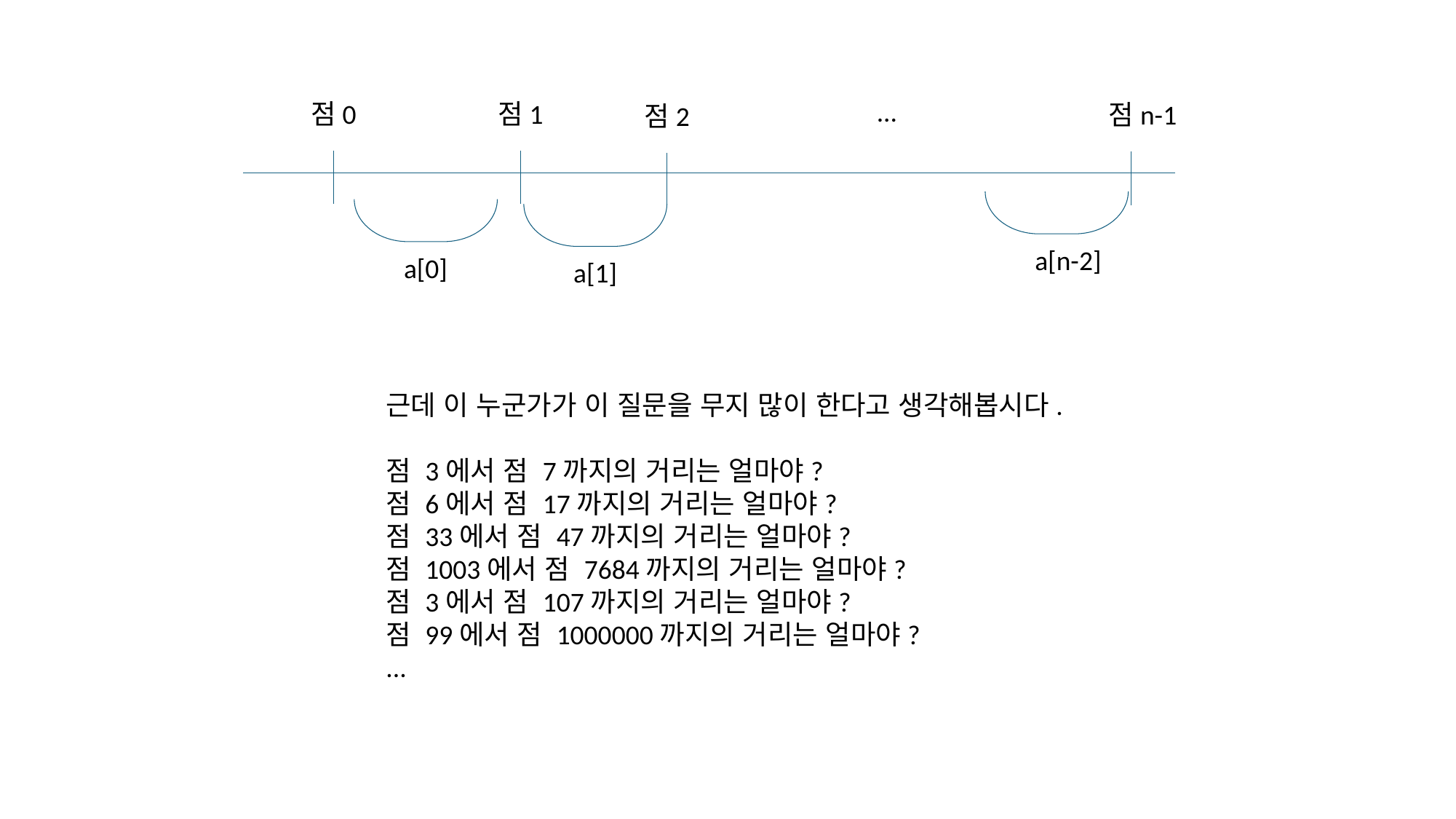

...
점0
점1
점n-1
점2

a[n-2]
a[0]
a[1]
근데 이 누군가가 이 질문을 무지 많이 한다고 생각해봅시다.

점 3에서 점 7까지의 거리는 얼마야?
점 6에서 점 17까지의 거리는 얼마야?
점 33에서 점 47까지의 거리는 얼마야?
점 1003에서 점 7684까지의 거리는 얼마야?
점 3에서 점 107까지의 거리는 얼마야?
점 99에서 점 1000000까지의 거리는 얼마야?
...